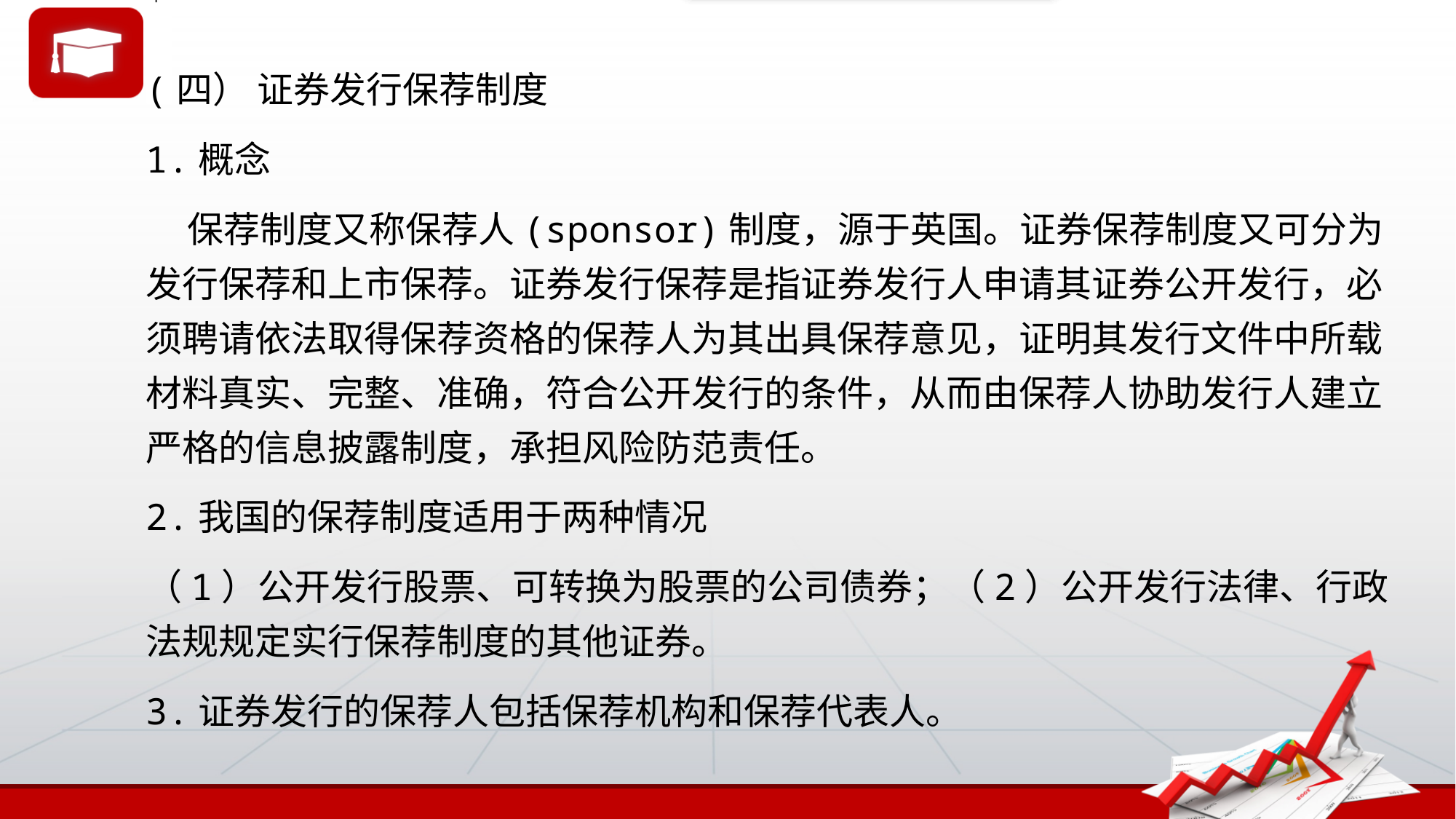

(四） 证券发行保荐制度
1.概念
    保荐制度又称保荐人(sponsor)制度，源于英国。证券保荐制度又可分为 发行保荐和上市保荐。证券发行保荐是指证券发行人申请其证券公开发行，必 须聘请依法取得保荐资格的保荐人为其出具保荐意见，证明其发行文件中所载 材料真实、完整、准确，符合公开发行的条件，从而由保荐人协助发行人建立 严格的信息披露制度，承担风险防范责任。
2.我国的保荐制度适用于两种情况
（1）公开发行股票、可转换为股票的公司债券；（2）公开发行法律、行政法规规定实行保荐制度的其他证券。
3.证券发行的保荐人包括保荐机构和保荐代表人。